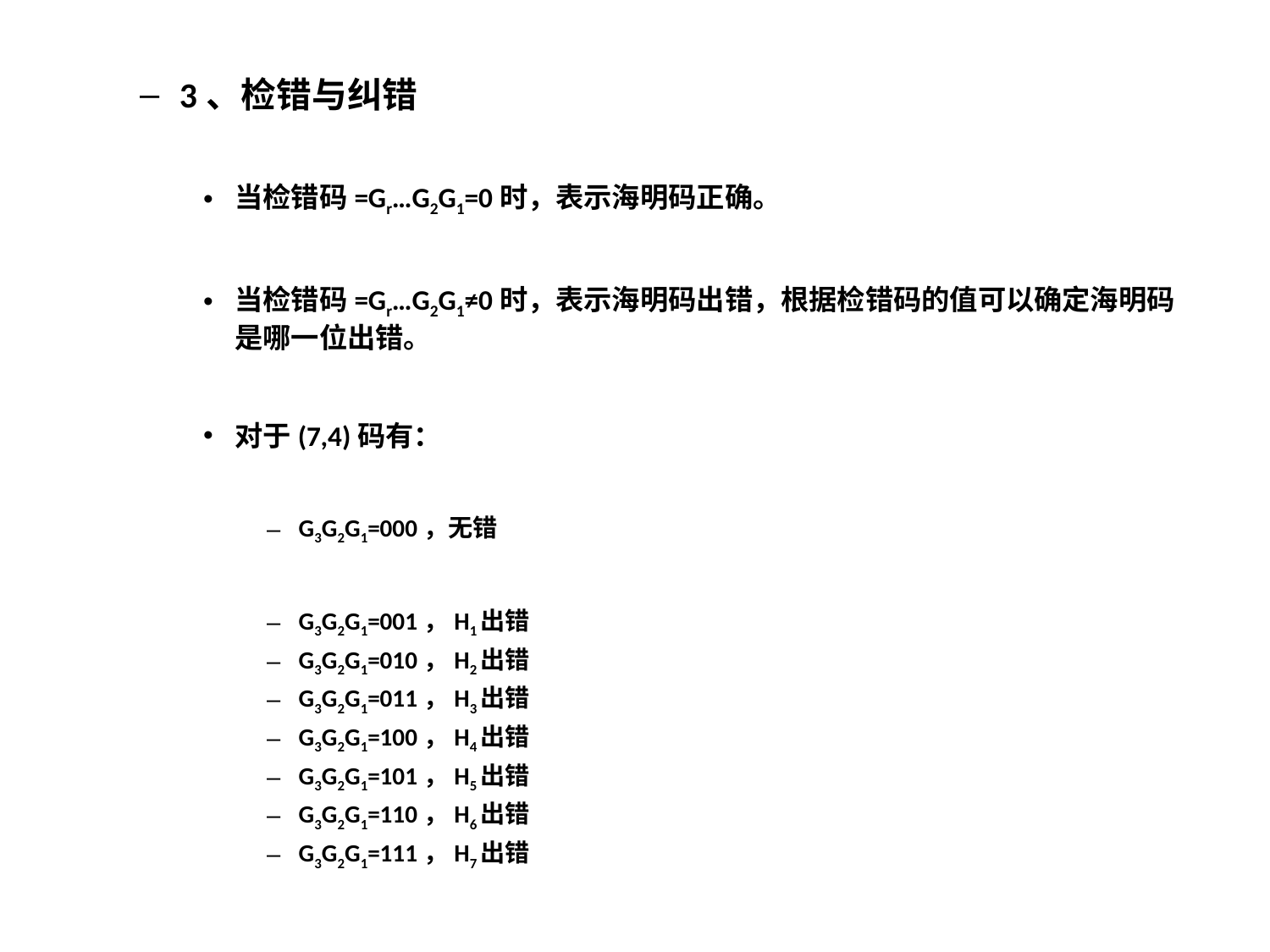

3、检错与纠错

当检错码=Gr…G2G1=0时，表示海明码正确。

当检错码=Gr…G2G1≠0时，表示海明码出错，根据检错码的值可以确定海明码是哪一位出错。

对于(7,4)码有：

G3G2G1=000，无错

G3G2G1=001，H1出错
G3G2G1=010，H2出错
G3G2G1=011，H3出错
G3G2G1=100，H4出错
G3G2G1=101，H5出错
G3G2G1=110，H6出错
G3G2G1=111，H7出错